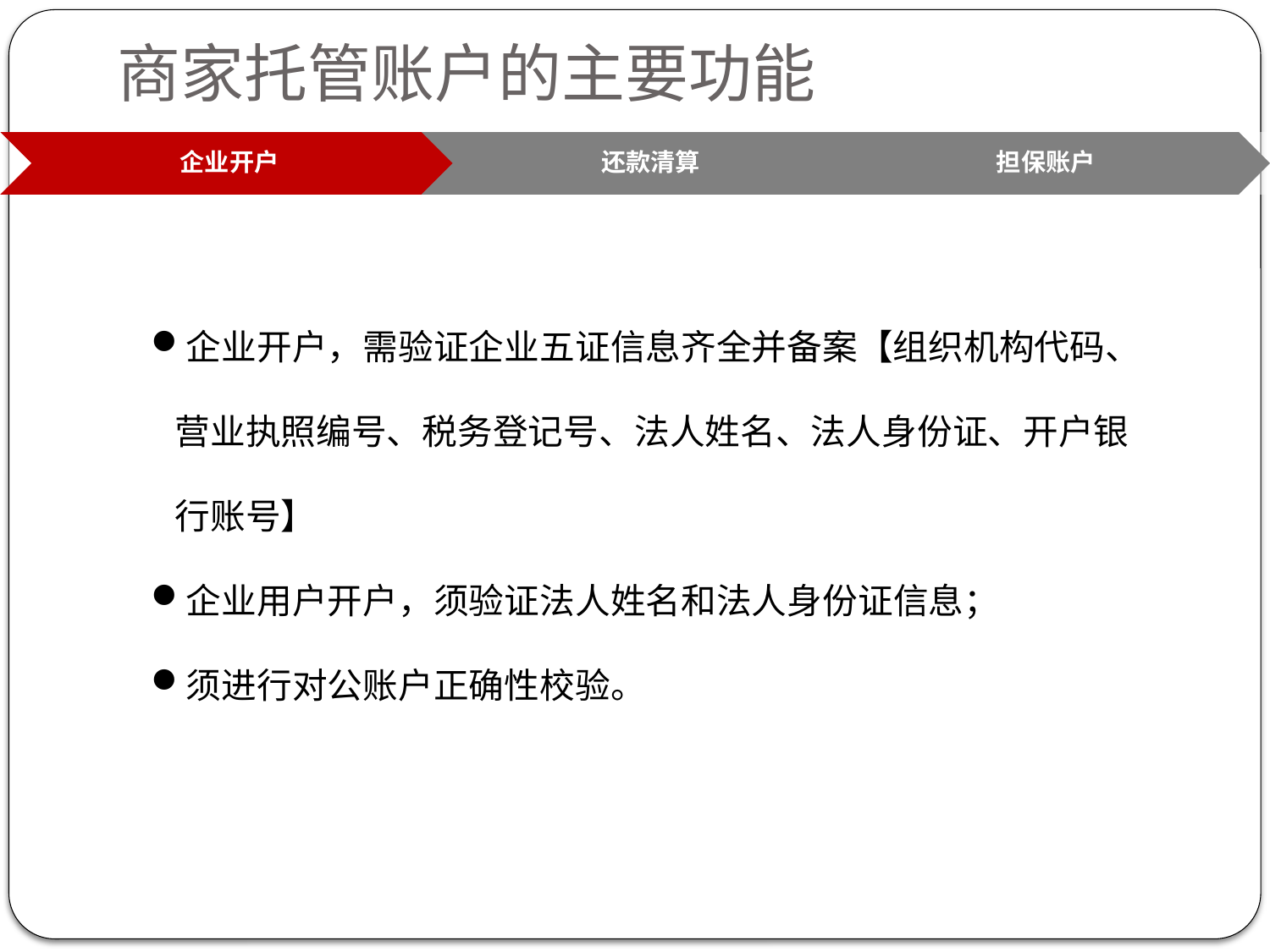

商家托管账户的主要功能
企业开户
还款清算
担保账户
企业开户，需验证企业五证信息齐全并备案【组织机构代码、营业执照编号、税务登记号、法人姓名、法人身份证、开户银行账号】
企业用户开户，须验证法人姓名和法人身份证信息；
须进行对公账户正确性校验。